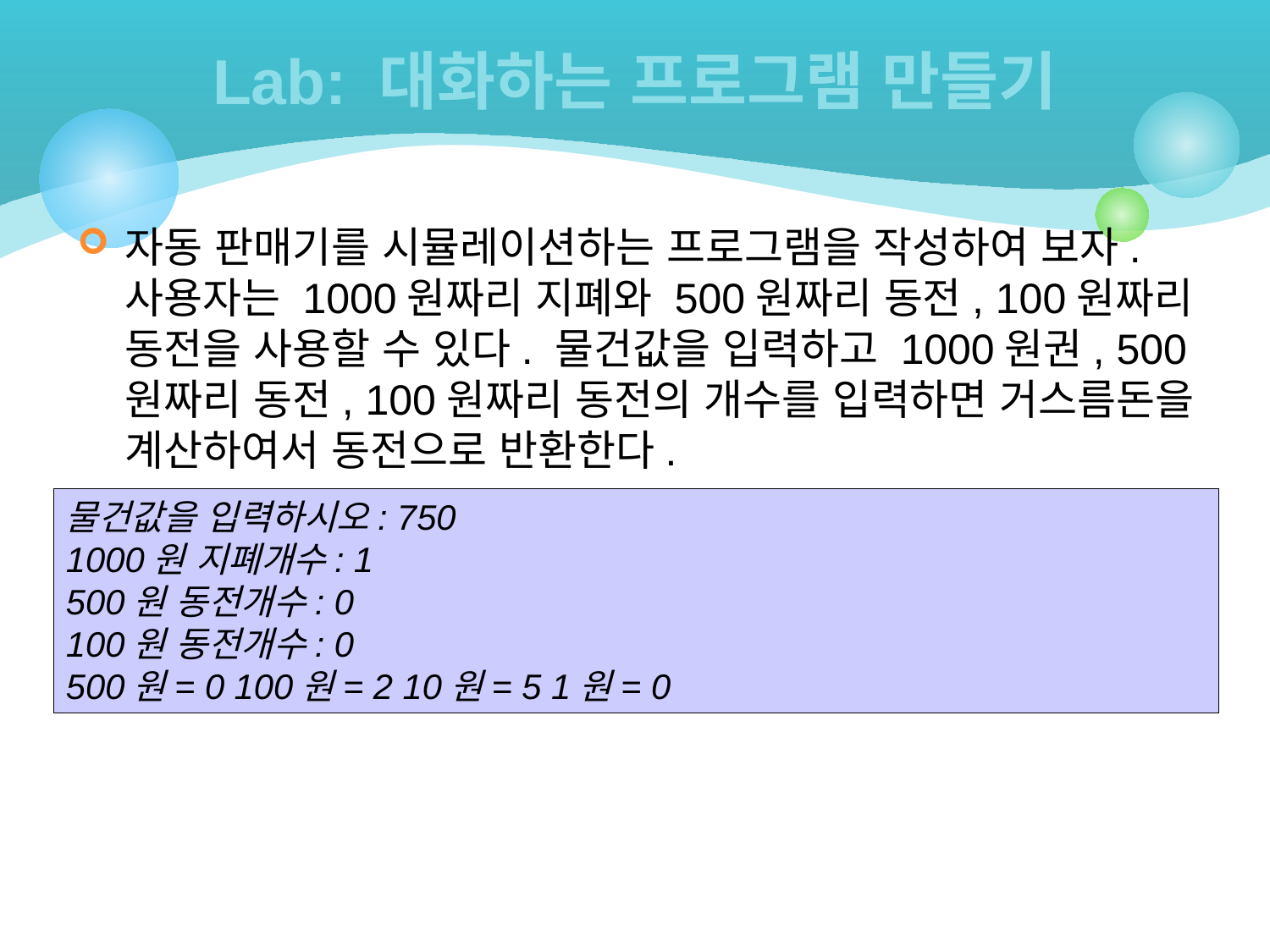

# Lab: 대화하는 프로그램 만들기
자동 판매기를 시뮬레이션하는 프로그램을 작성하여 보자. 사용자는 1000원짜리 지폐와 500원짜리 동전, 100원짜리 동전을 사용할 수 있다. 물건값을 입력하고 1000원권, 500원짜리 동전, 100원짜리 동전의 개수를 입력하면 거스름돈을 계산하여서 동전으로 반환한다.
물건값을 입력하시오: 750
1000원 지폐개수: 1
500원 동전개수: 0
100원 동전개수: 0
500원= 0 100원= 2 10원= 5 1원= 0